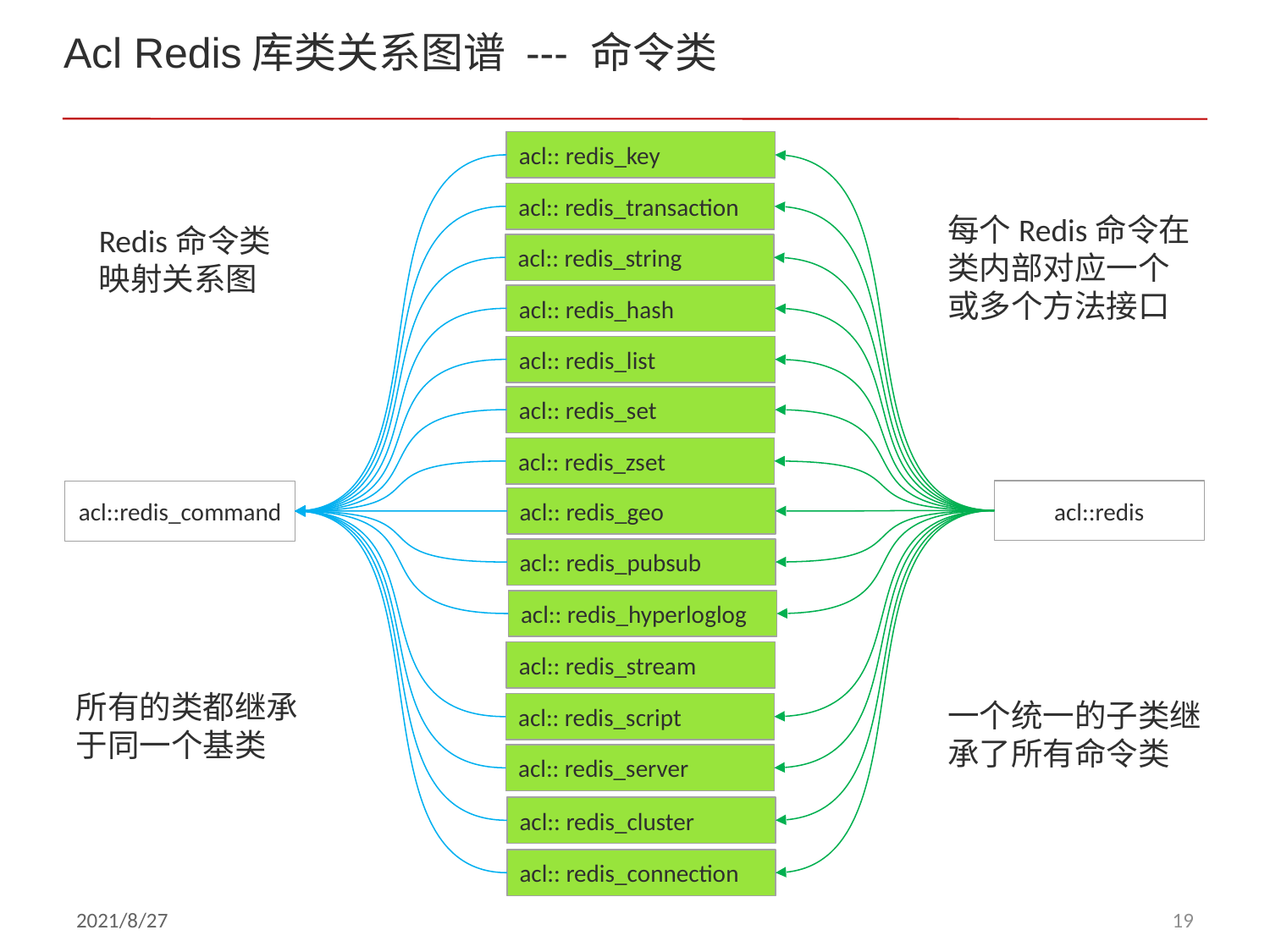

# Acl Redis库类关系图谱 --- 命令类
acl:: redis_key
acl:: redis_transaction
每个Redis命令在类内部对应一个或多个方法接口
Redis命令类映射关系图
acl:: redis_string
acl:: redis_hash
acl:: redis_list
acl:: redis_set
acl:: redis_zset
acl::redis
acl::redis_command
acl:: redis_geo
acl:: redis_pubsub
acl:: redis_hyperloglog
acl:: redis_stream
所有的类都继承于同一个基类
一个统一的子类继承了所有命令类
acl:: redis_script
acl:: redis_server
acl:: redis_cluster
acl:: redis_connection